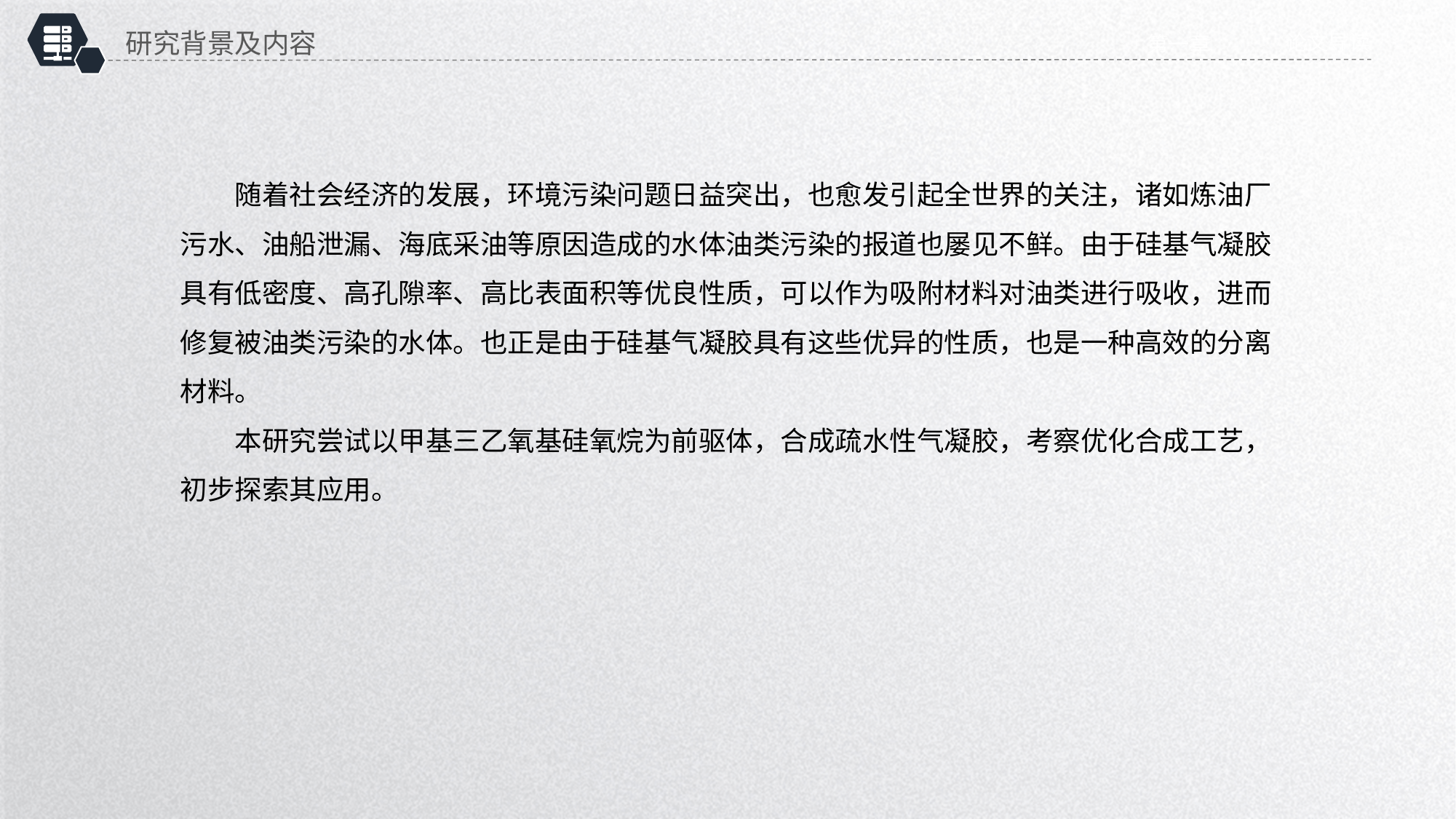

研究背景及内容
论文导读

第一章

随着社会经济的发展，环境污染问题日益突出，也愈发引起全世界的关注，诸如炼油厂污水、油船泄漏、海底采油等原因造成的水体油类污染的报道也屡见不鲜。由于硅基气凝胶具有低密度、高孔隙率、高比表面积等优良性质，可以作为吸附材料对油类进行吸收，进而修复被油类污染的水体。也正是由于硅基气凝胶具有这些优异的性质，也是一种高效的分离材料。
本研究尝试以甲基三乙氧基硅氧烷为前驱体，合成疏水性气凝胶，考察优化合成工艺，初步探索其应用。
延时符